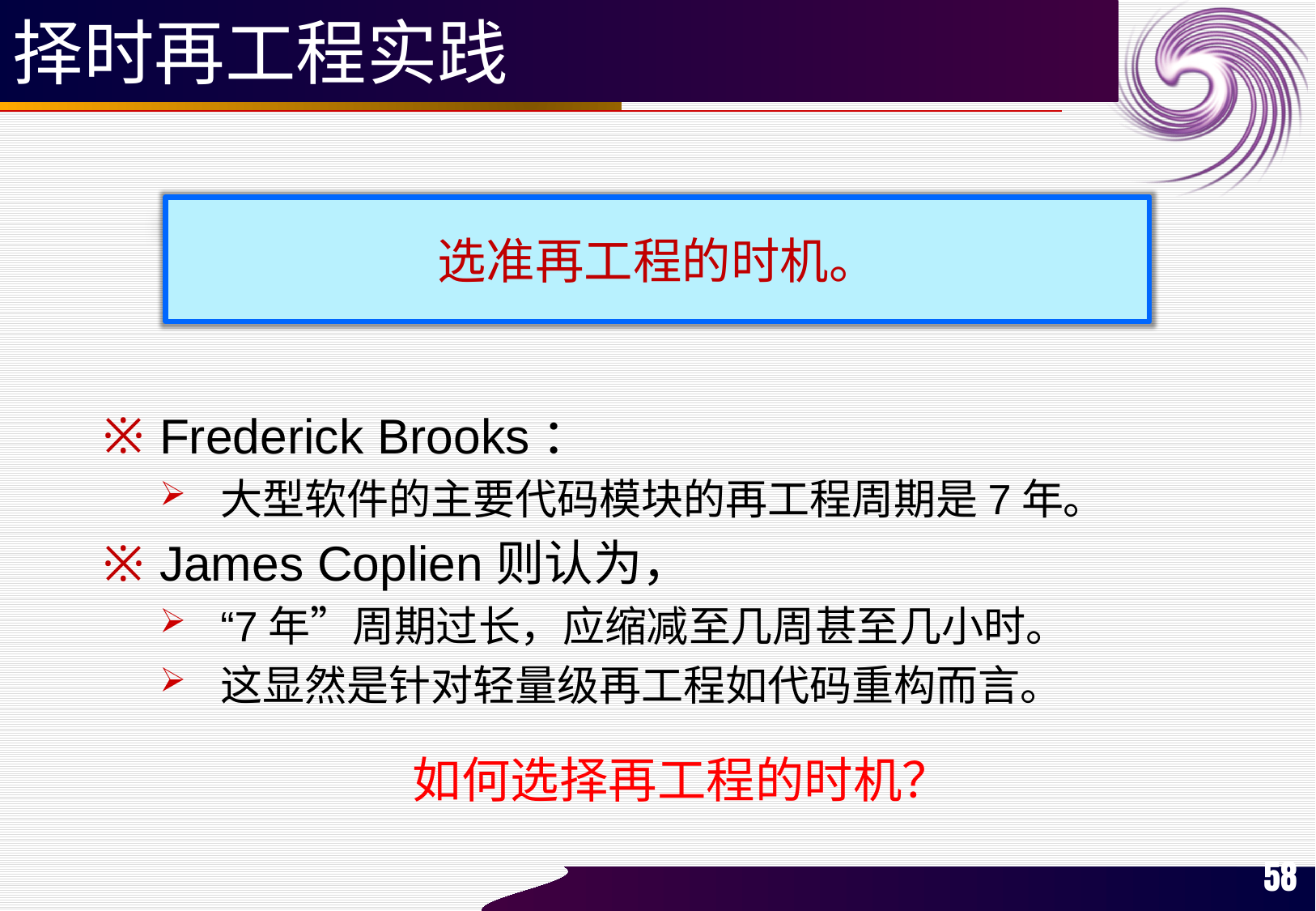

# 择时再工程实践
选准再工程的时机。
Frederick Brooks：
大型软件的主要代码模块的再工程周期是7年。
James Coplien则认为，
“7年”周期过长，应缩减至几周甚至几小时。
这显然是针对轻量级再工程如代码重构而言。

　　　　　如何选择再工程的时机？

58